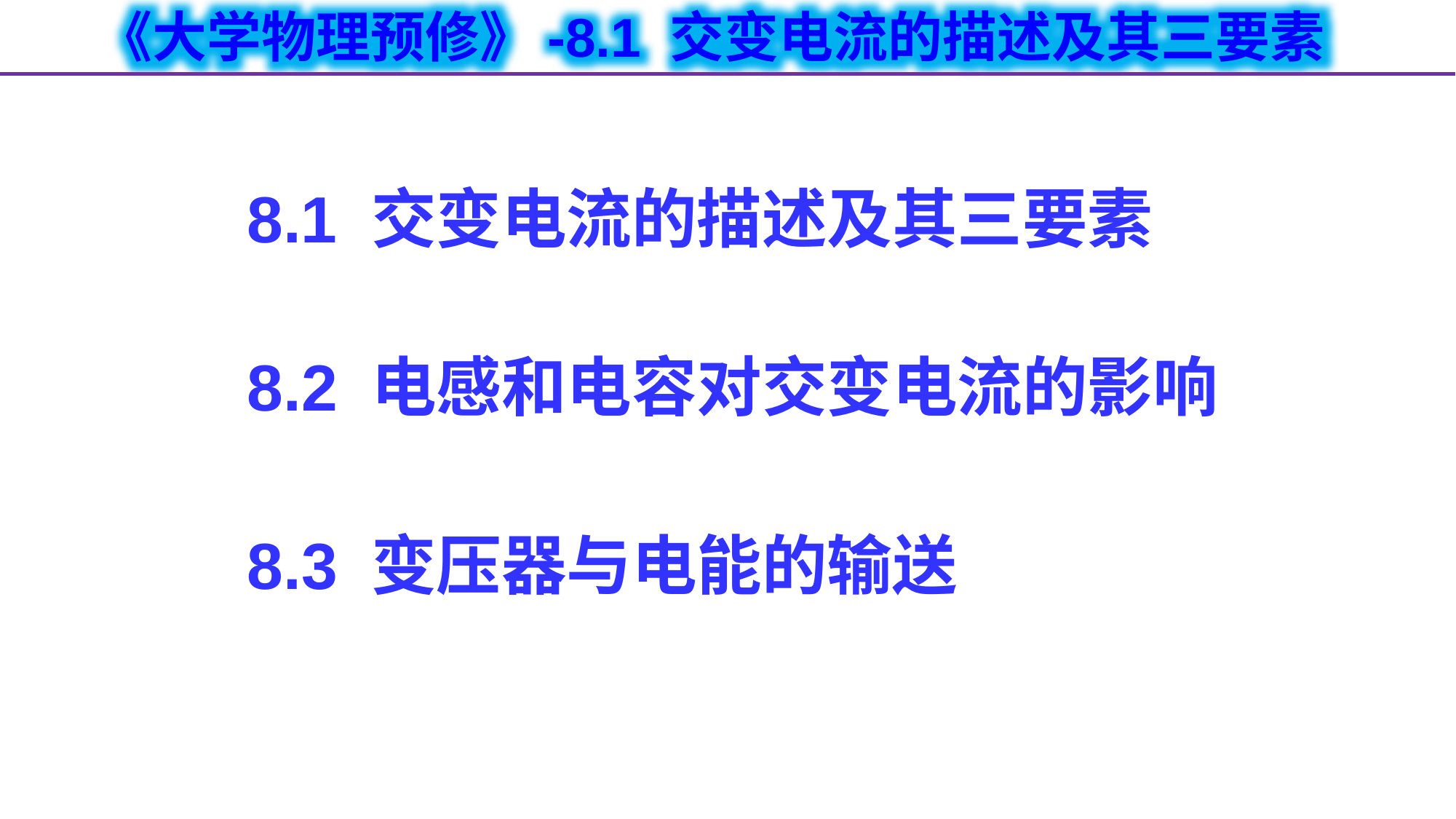

8.1 交变电流的描述及其三要素
8.2 电感和电容对交变电流的影响
8.3 变压器与电能的输送